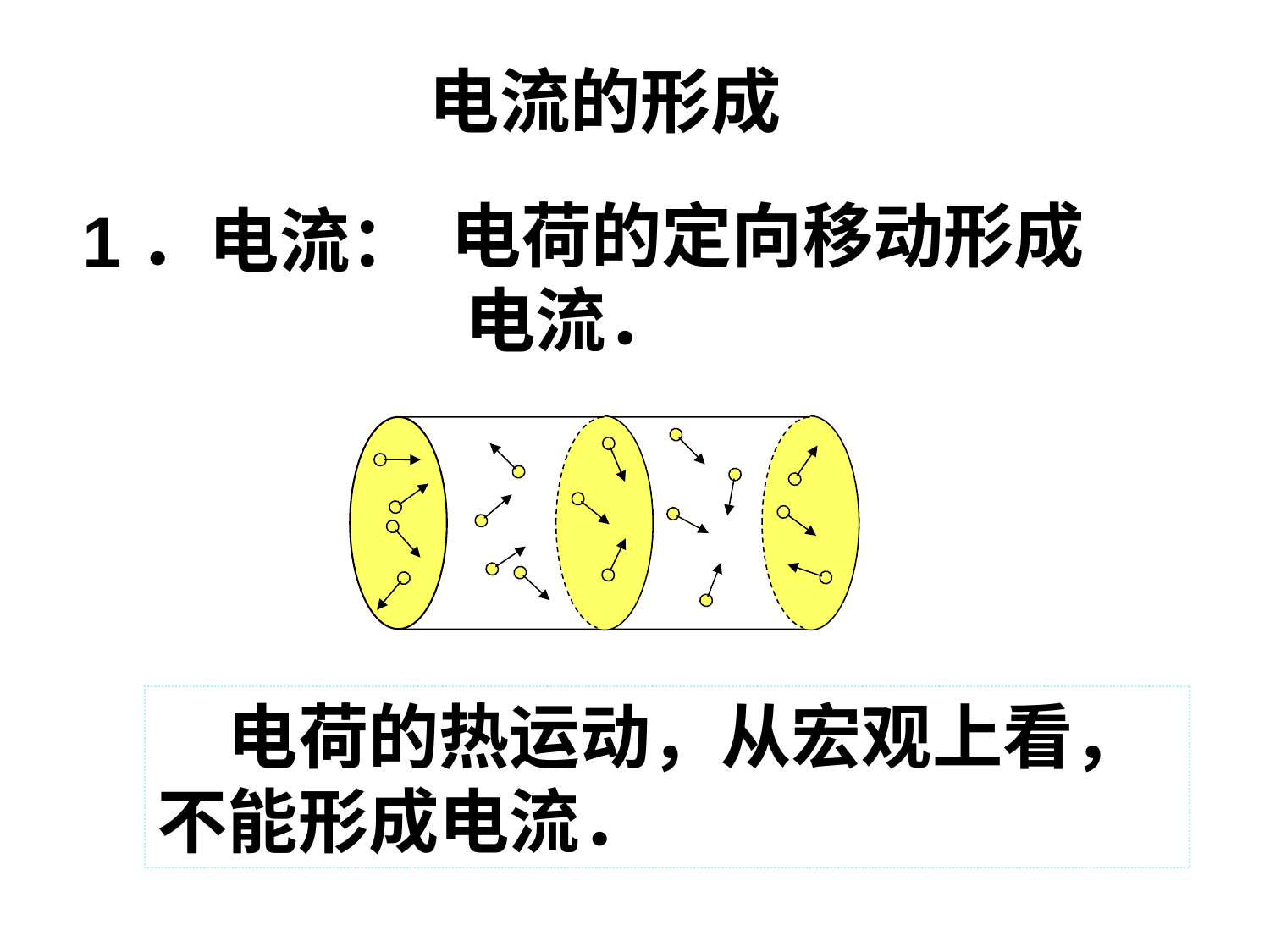

# 电流的形成
1．电流：
 电荷的定向移动形成电流．

　电荷的热运动，从宏观上看，不能形成电流．